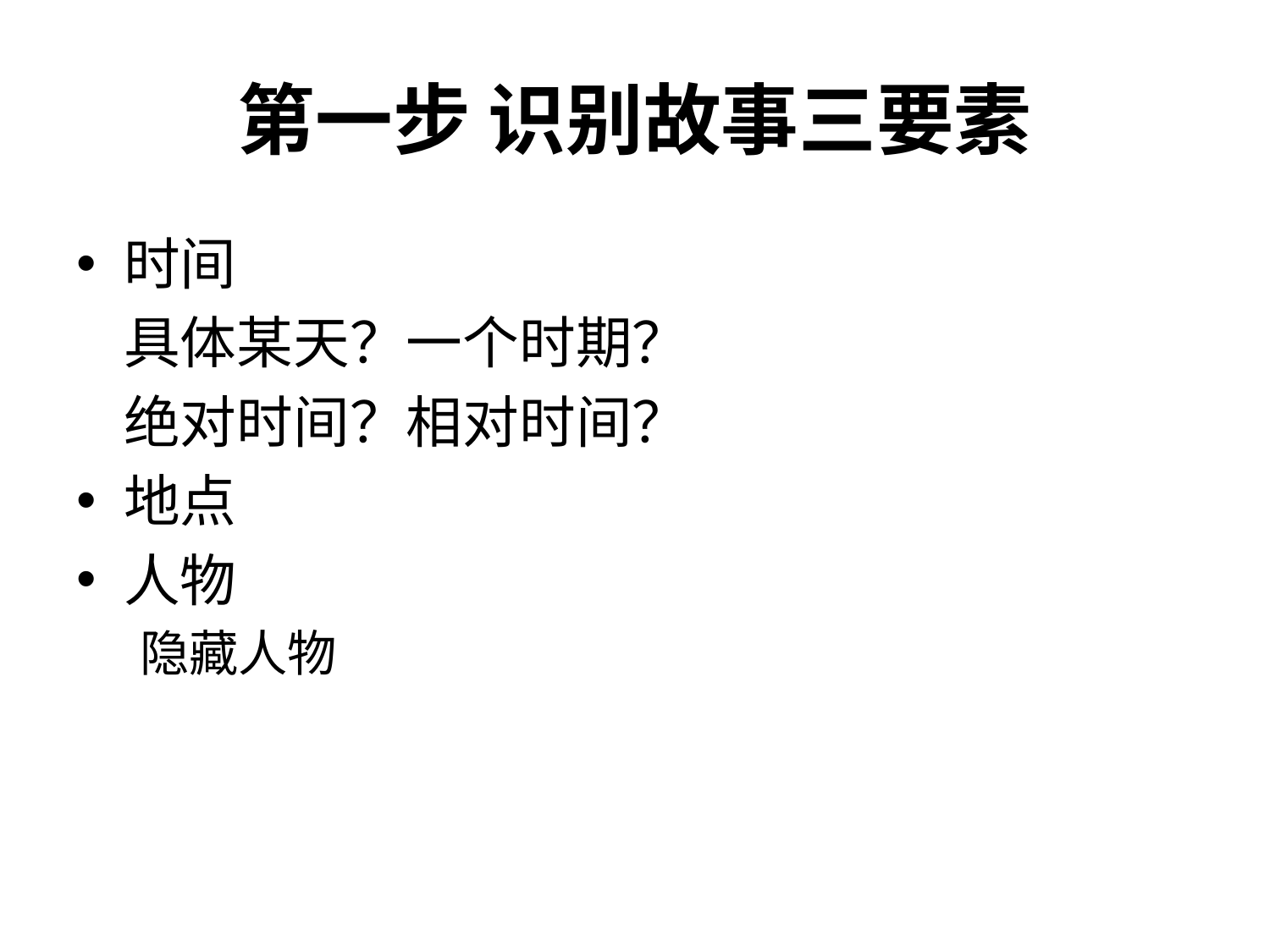

# 第一步 识别故事三要素
时间
	具体某天？一个时期？
	绝对时间？相对时间？
地点
人物
隐藏人物